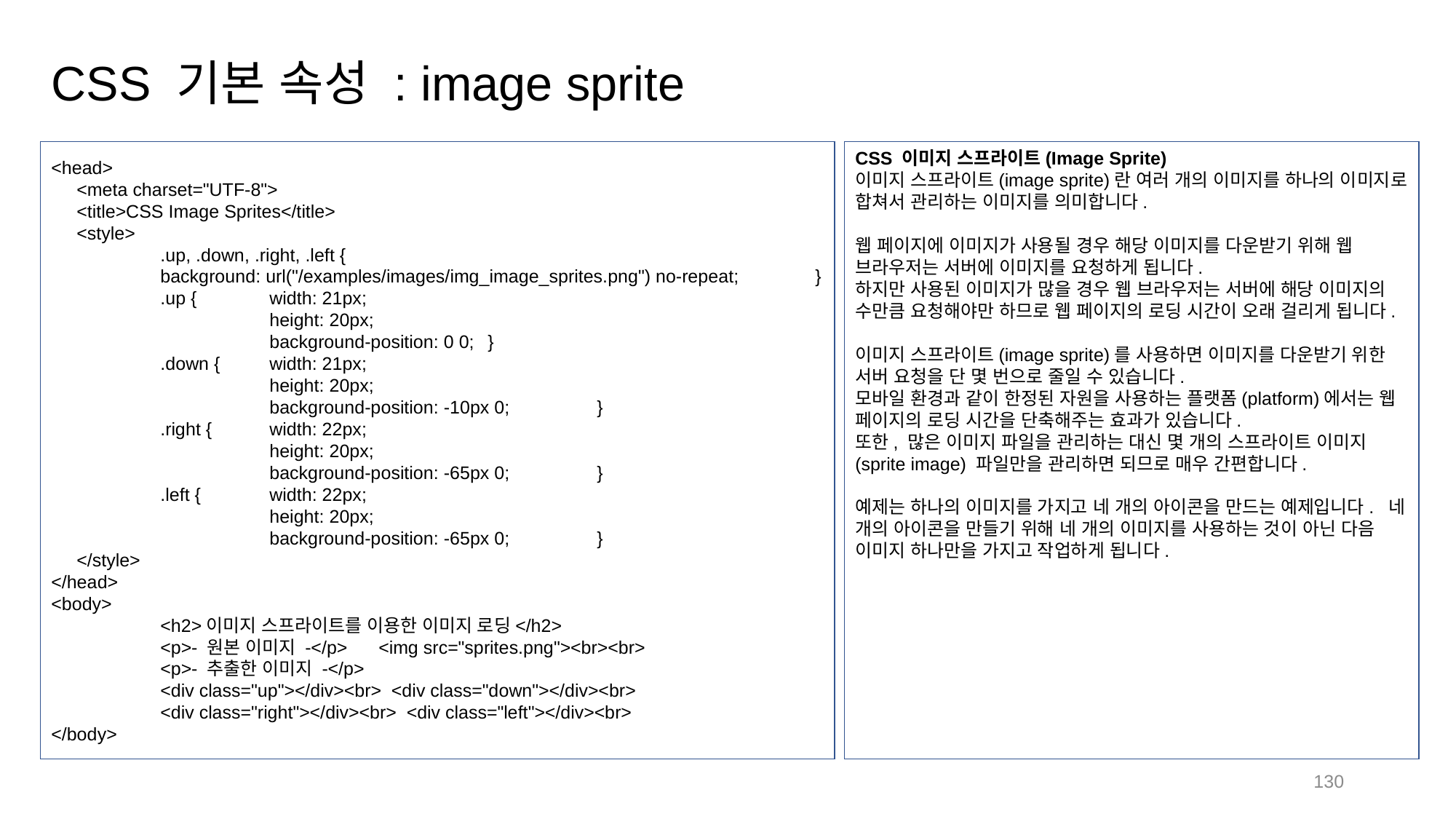

# CSS 기본 속성 : image sprite
<head>
     <meta charset="UTF-8">
     <title>CSS Image Sprites</title>
     <style>
	.up, .down, .right, .left {
	background: url("/examples/images/img_image_sprites.png") no-repeat;  	}
	.up {	width: 21px;
		height: 20px;
		background-position: 0 0; 	}
	.down {	width: 21px;
		height: 20px;
		background-position: -10px 0;	}
	.right {	width: 22px;
		height: 20px;
		background-position: -65px 0;	}
	.left {	width: 22px;
		height: 20px;
		background-position: -65px 0;	}
     </style>
</head>
<body>
	<h2>이미지 스프라이트를 이용한 이미지 로딩</h2>
	<p>- 원본 이미지 -</p>  	<img src="sprites.png"><br><br>
	<p>- 추출한 이미지 -</p>
	<div class="up"></div><br>  <div class="down"></div><br>
	<div class="right"></div><br>  <div class="left"></div><br>
</body>
CSS 이미지 스프라이트(Image Sprite)
이미지 스프라이트(image sprite)란 여러 개의 이미지를 하나의 이미지로 합쳐서 관리하는 이미지를 의미합니다.

웹 페이지에 이미지가 사용될 경우 해당 이미지를 다운받기 위해 웹 브라우저는 서버에 이미지를 요청하게 됩니다.
하지만 사용된 이미지가 많을 경우 웹 브라우저는 서버에 해당 이미지의 수만큼 요청해야만 하므로 웹 페이지의 로딩 시간이 오래 걸리게 됩니다.

이미지 스프라이트(image sprite)를 사용하면 이미지를 다운받기 위한 서버 요청을 단 몇 번으로 줄일 수 있습니다.
모바일 환경과 같이 한정된 자원을 사용하는 플랫폼(platform)에서는 웹 페이지의 로딩 시간을 단축해주는 효과가 있습니다.
또한, 많은 이미지 파일을 관리하는 대신 몇 개의 스프라이트 이미지(sprite image) 파일만을 관리하면 되므로 매우 간편합니다.

예제는 하나의 이미지를 가지고 네 개의 아이콘을 만드는 예제입니다.  네 개의 아이콘을 만들기 위해 네 개의 이미지를 사용하는 것이 아닌 다음 이미지 하나만을 가지고 작업하게 됩니다.
130